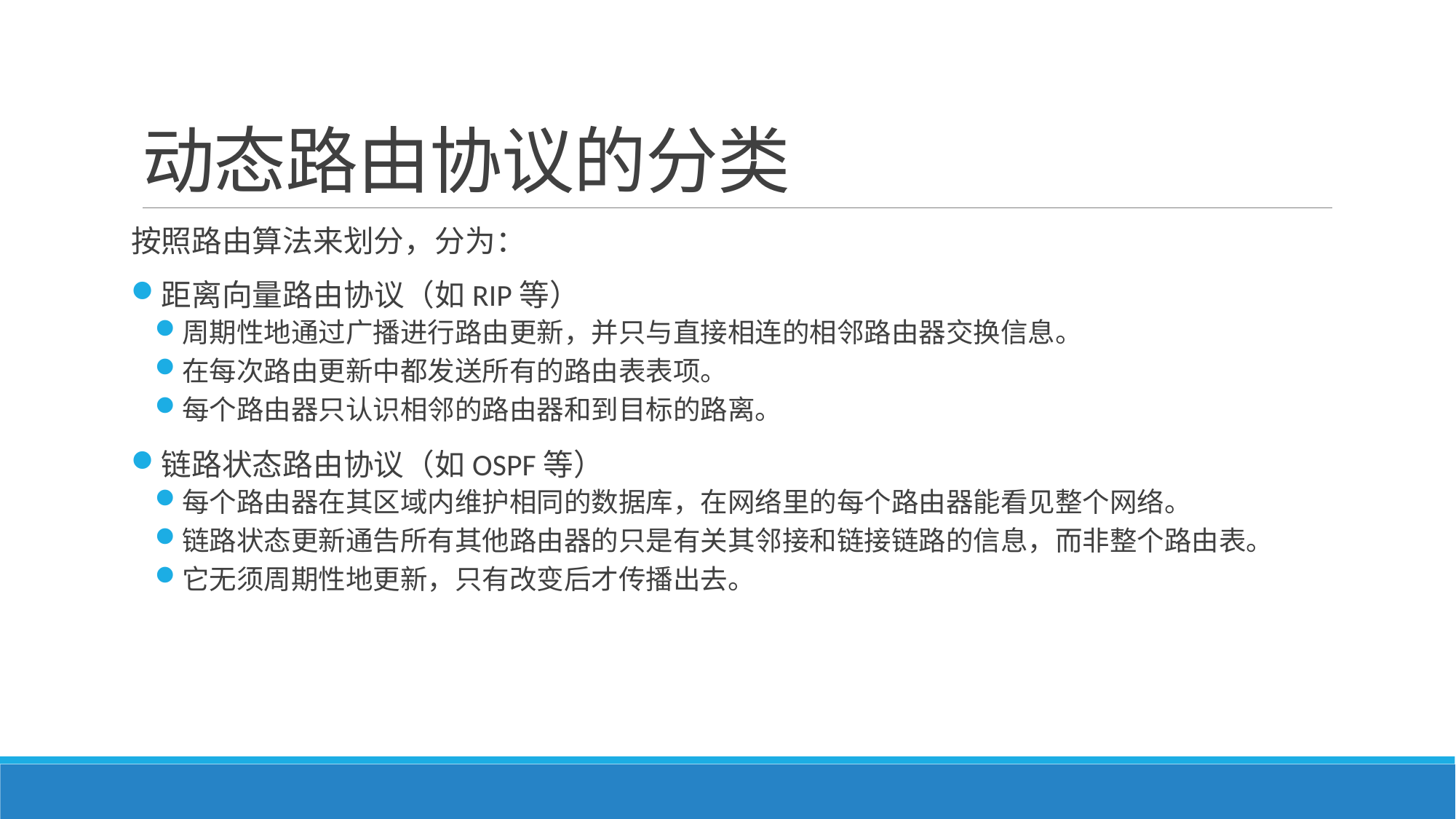

# 动态路由协议的分类
按照路由算法来划分，分为：
距离向量路由协议（如RIP等）
周期性地通过广播进行路由更新，并只与直接相连的相邻路由器交换信息。
在每次路由更新中都发送所有的路由表表项。
每个路由器只认识相邻的路由器和到目标的路离。
链路状态路由协议（如OSPF等）
每个路由器在其区域内维护相同的数据库，在网络里的每个路由器能看见整个网络。
链路状态更新通告所有其他路由器的只是有关其邻接和链接链路的信息，而非整个路由表。
它无须周期性地更新，只有改变后才传播出去。